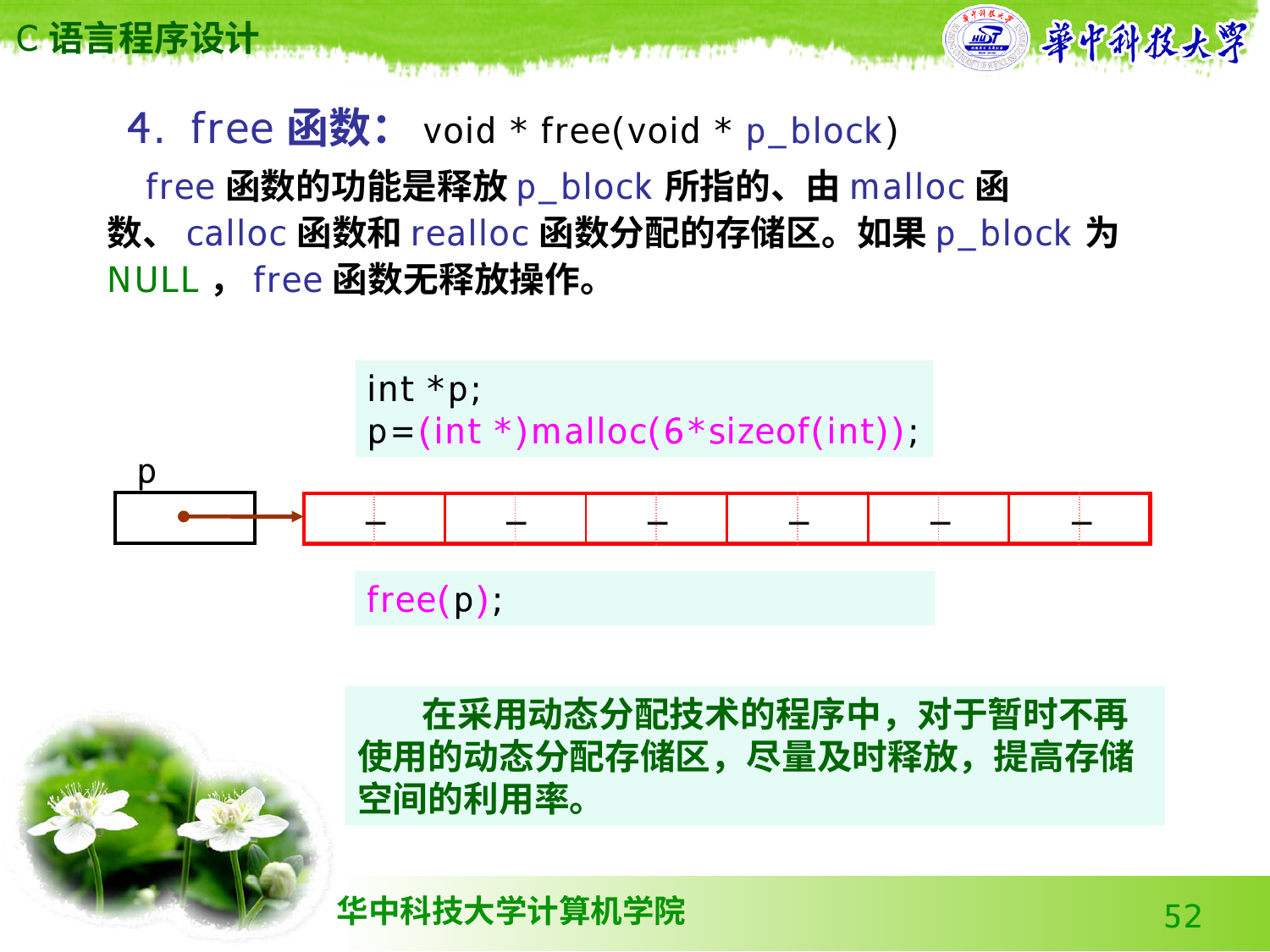

4.  free函数：void * free(void * p_block)
    free函数的功能是释放p_block所指的、由malloc函数、calloc函数和realloc函数分配的存储区。如果 p_block 为NULL，free函数无释放操作。
int *p;
p=(int *)malloc(6*sizeof(int));
p

|  |
| --- |
|  |  |  |  |  |  |  |  |  |  |  |  |
| --- | --- | --- | --- | --- | --- | --- | --- | --- | --- | --- | --- |
| － | － | － | － | － | － |
| --- | --- | --- | --- | --- | --- |

free(p);
       在采用动态分配技术的程序中，对于暂时不再使用的动态分配存储区，尽量及时释放，提高存储空间的利用率。
52